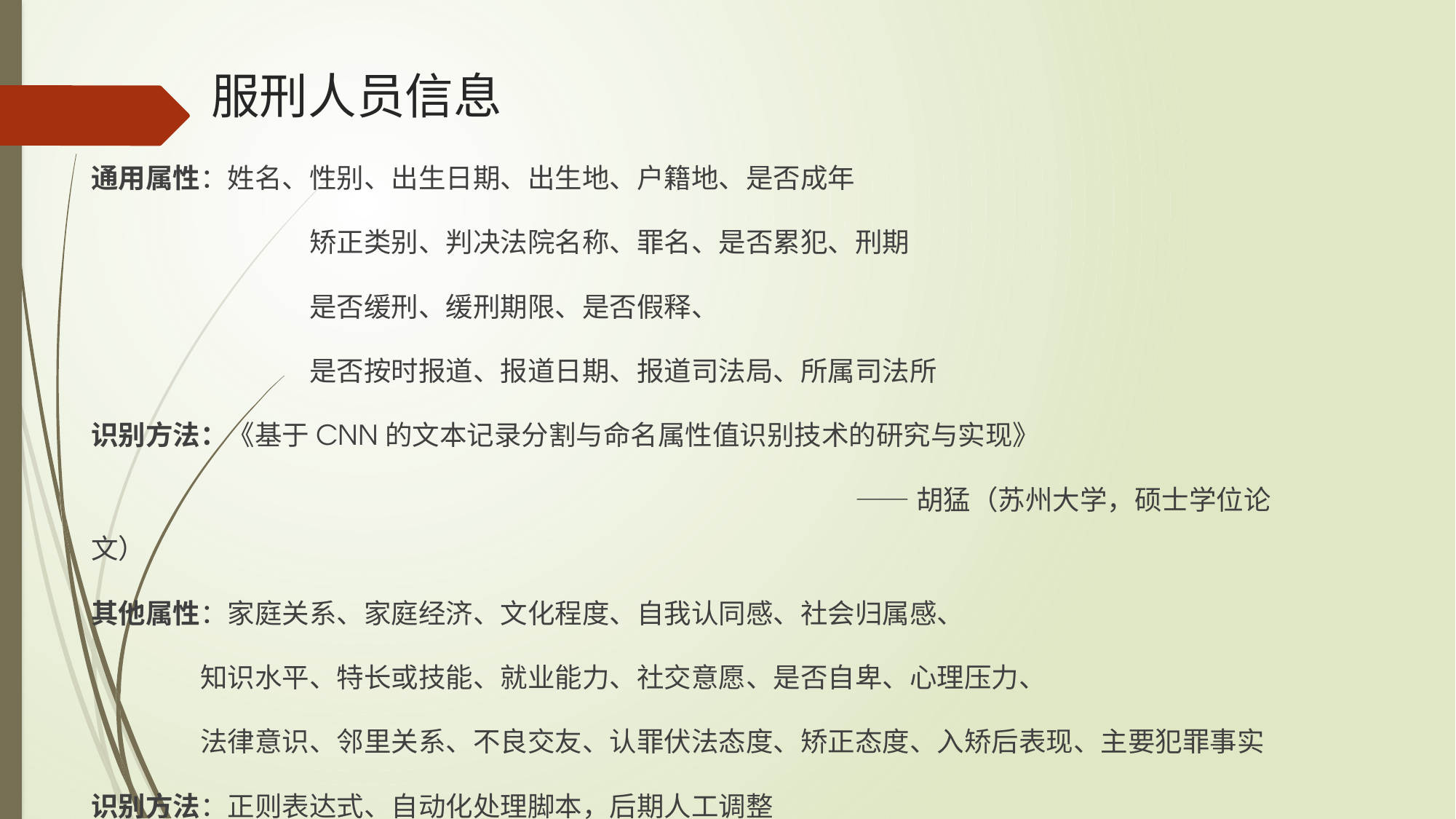

# 服刑人员信息
通用属性：姓名、性别、出生日期、出生地、户籍地、是否成年
		矫正类别、判决法院名称、罪名、是否累犯、刑期
		是否缓刑、缓刑期限、是否假释、
		是否按时报道、报道日期、报道司法局、所属司法所
识别方法：《基于CNN的文本记录分割与命名属性值识别技术的研究与实现》
							——胡猛（苏州大学，硕士学位论文）
其他属性：家庭关系、家庭经济、文化程度、自我认同感、社会归属感、
	知识水平、特长或技能、就业能力、社交意愿、是否自卑、心理压力、
	法律意识、邻里关系、不良交友、认罪伏法态度、矫正态度、入矫后表现、主要犯罪事实
识别方法：正则表达式、自动化处理脚本，后期人工调整